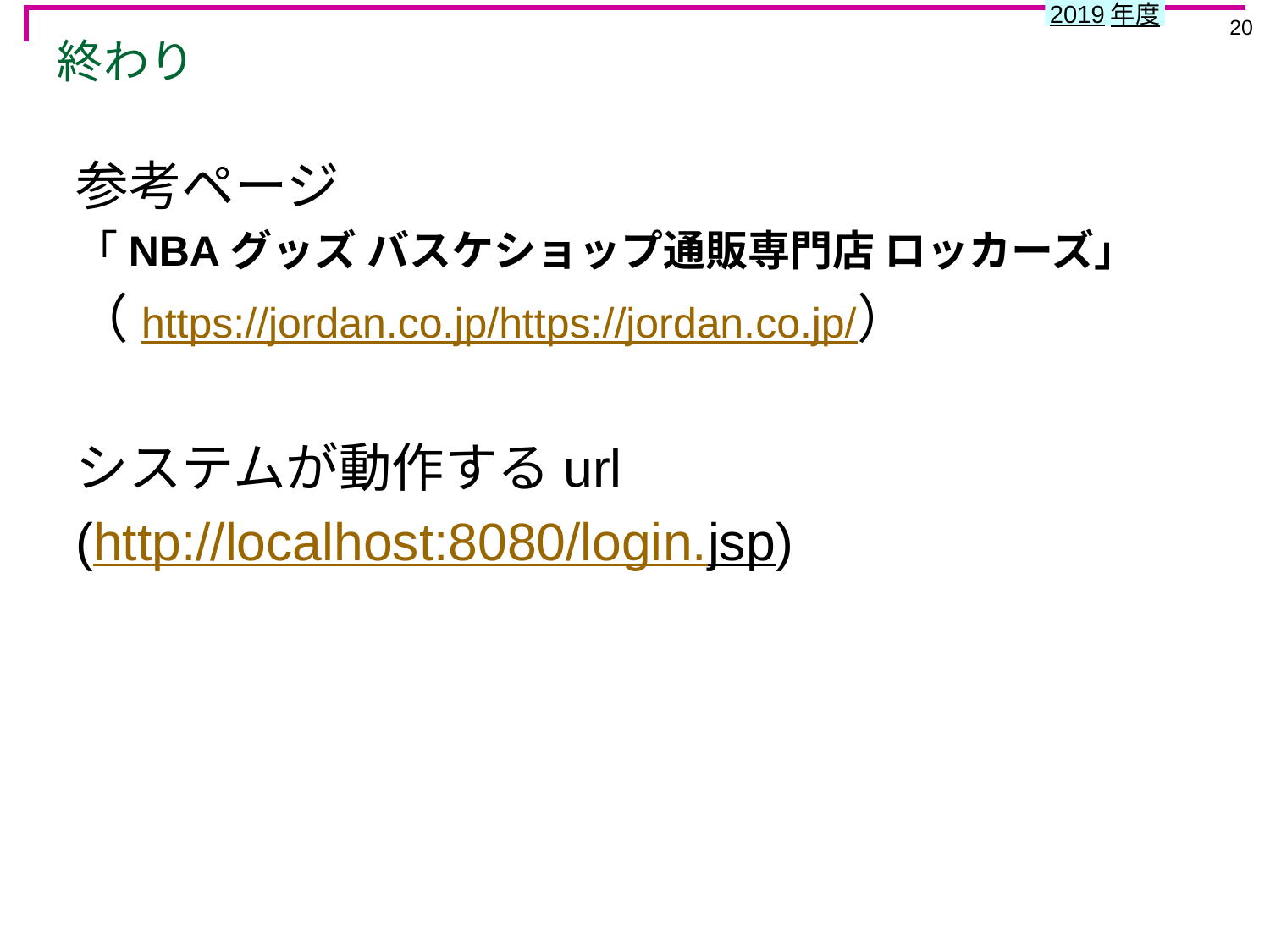

20
# 終わり
参考ページ
「NBAグッズ バスケショップ通販専門店 ロッカーズ」
（https://jordan.co.jp/https://jordan.co.jp/）

システムが動作するurl
(http://localhost:8080/login.jsp)